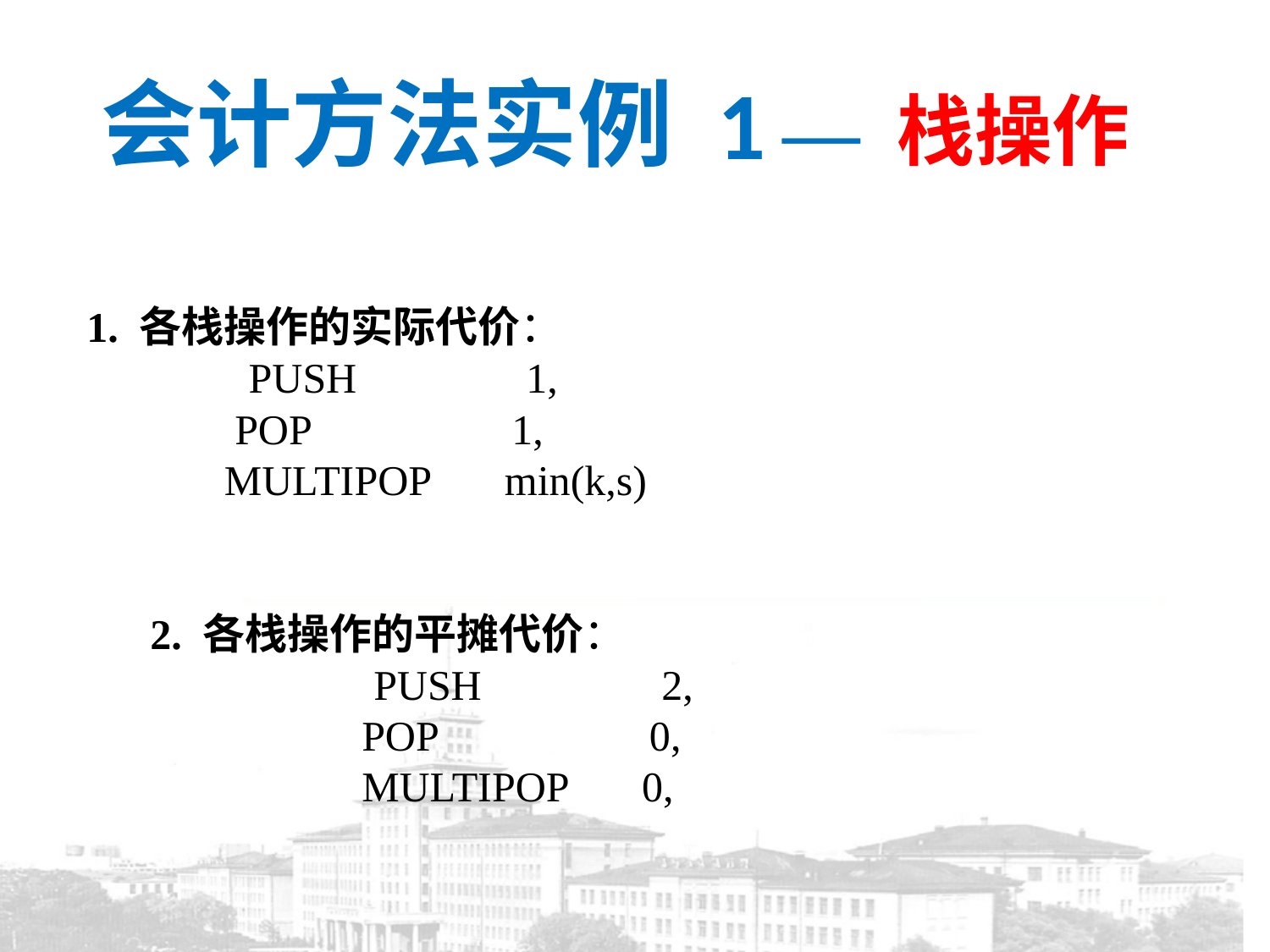

# 会计方法实例 1 — 栈操作

1. 各栈操作的实际代价：
      　　PUSH                1,
              POP                   1,
             MULTIPOP       min(k,s)
2. 各栈操作的平摊代价：
        　　　PUSH                 2,
                    POP                    0,
                    MULTIPOP       0,